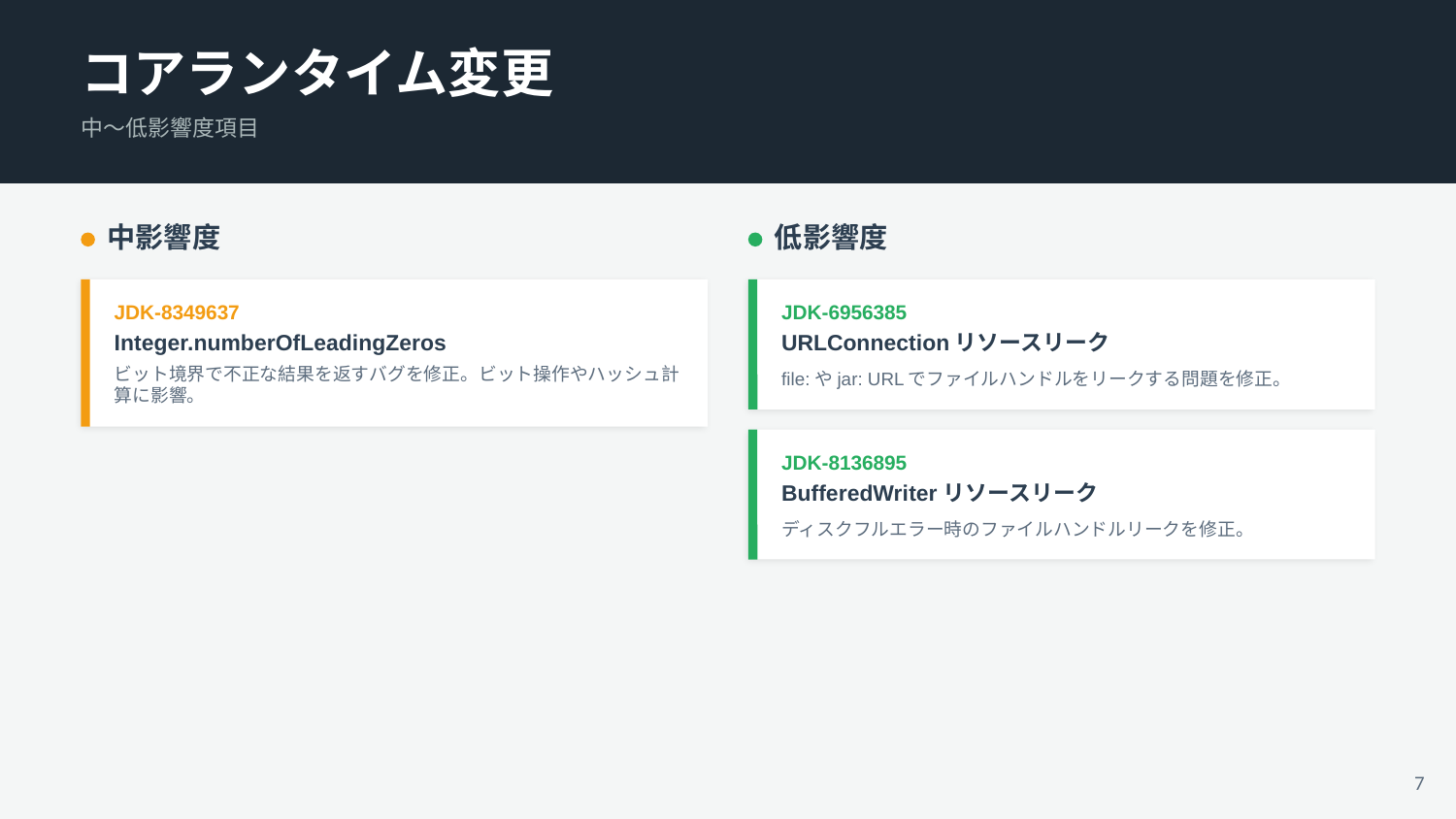

コアランタイム変更
中～低影響度項目
中影響度
低影響度

JDK-8349637
JDK-6956385
Integer.numberOfLeadingZeros
URLConnectionリソースリーク
ビット境界で不正な結果を返すバグを修正。ビット操作やハッシュ計算に影響。
file:やjar: URLでファイルハンドルをリークする問題を修正。

JDK-8136895
BufferedWriterリソースリーク
ディスクフルエラー時のファイルハンドルリークを修正。
7